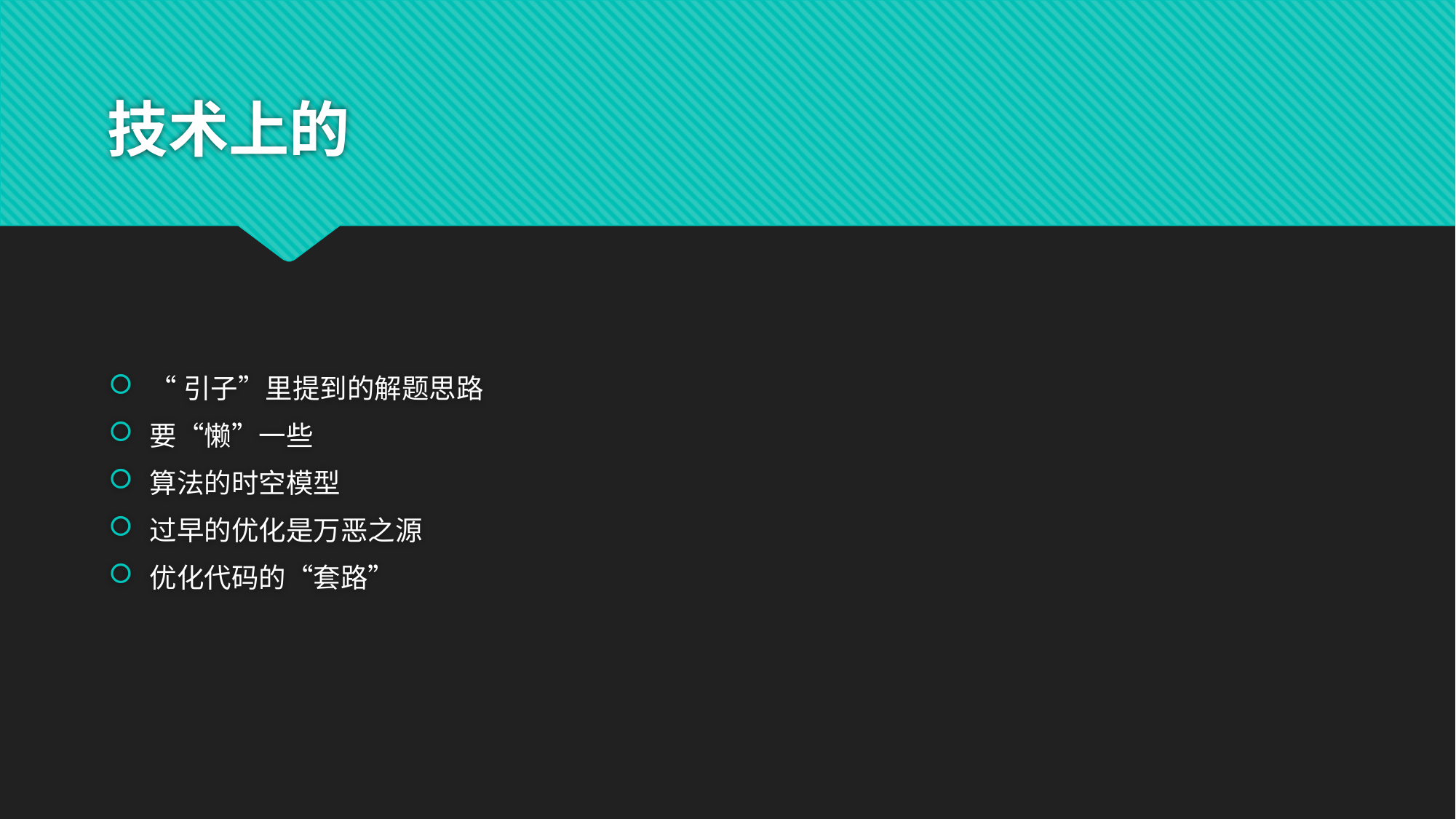

# 技术上的
“引子”里提到的解题思路
要“懒”一些
算法的时空模型
过早的优化是万恶之源
优化代码的“套路”